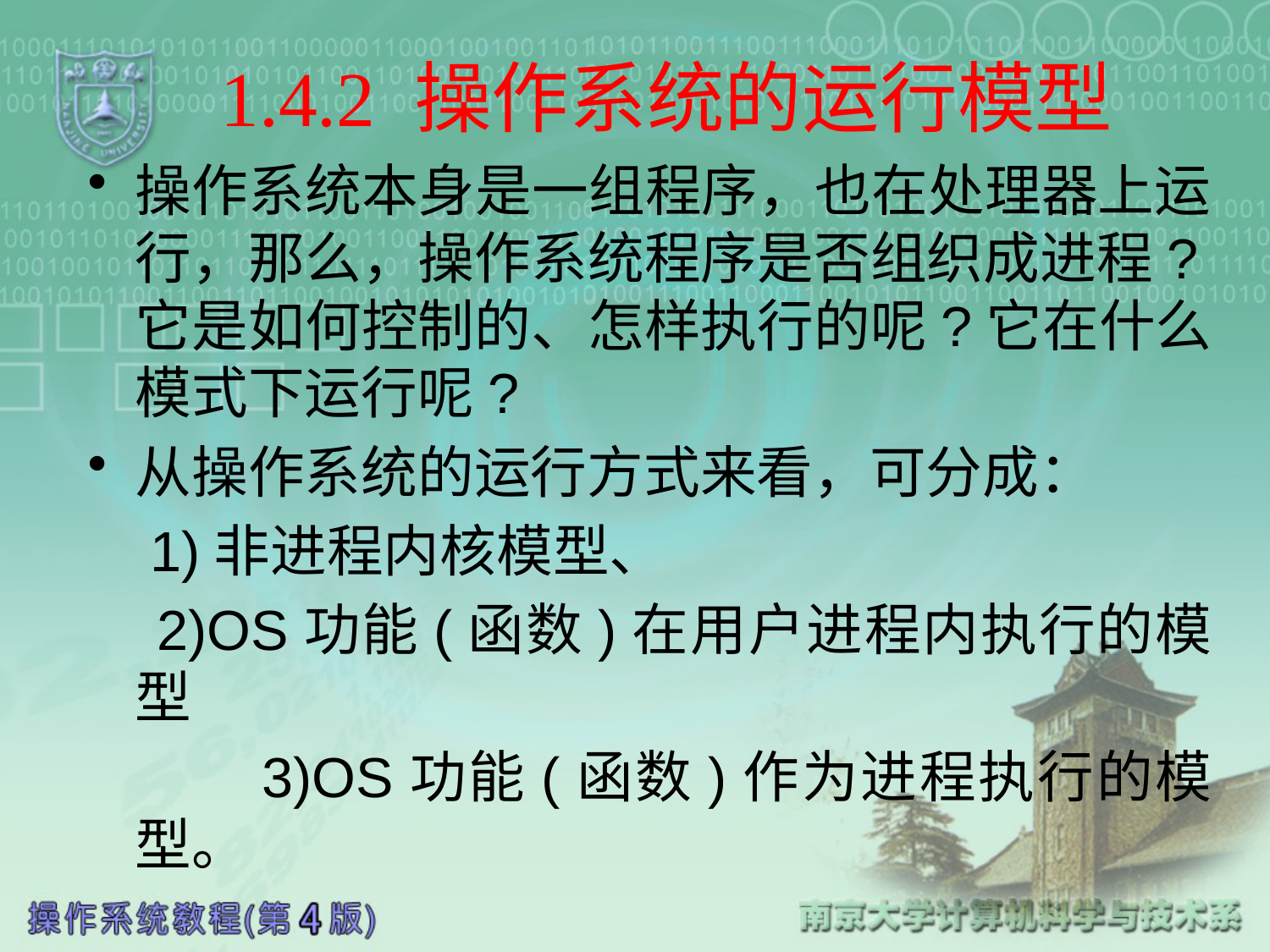

# 1.4.2 操作系统的运行模型
操作系统本身是一组程序，也在处理器上运行，那么，操作系统程序是否组织成进程?它是如何控制的、怎样执行的呢?它在什么模式下运行呢?
从操作系统的运行方式来看，可分成：
    1)非进程内核模型、
    2)OS功能(函数)在用户进程内执行的模型
		3)OS功能(函数)作为进程执行的模型。